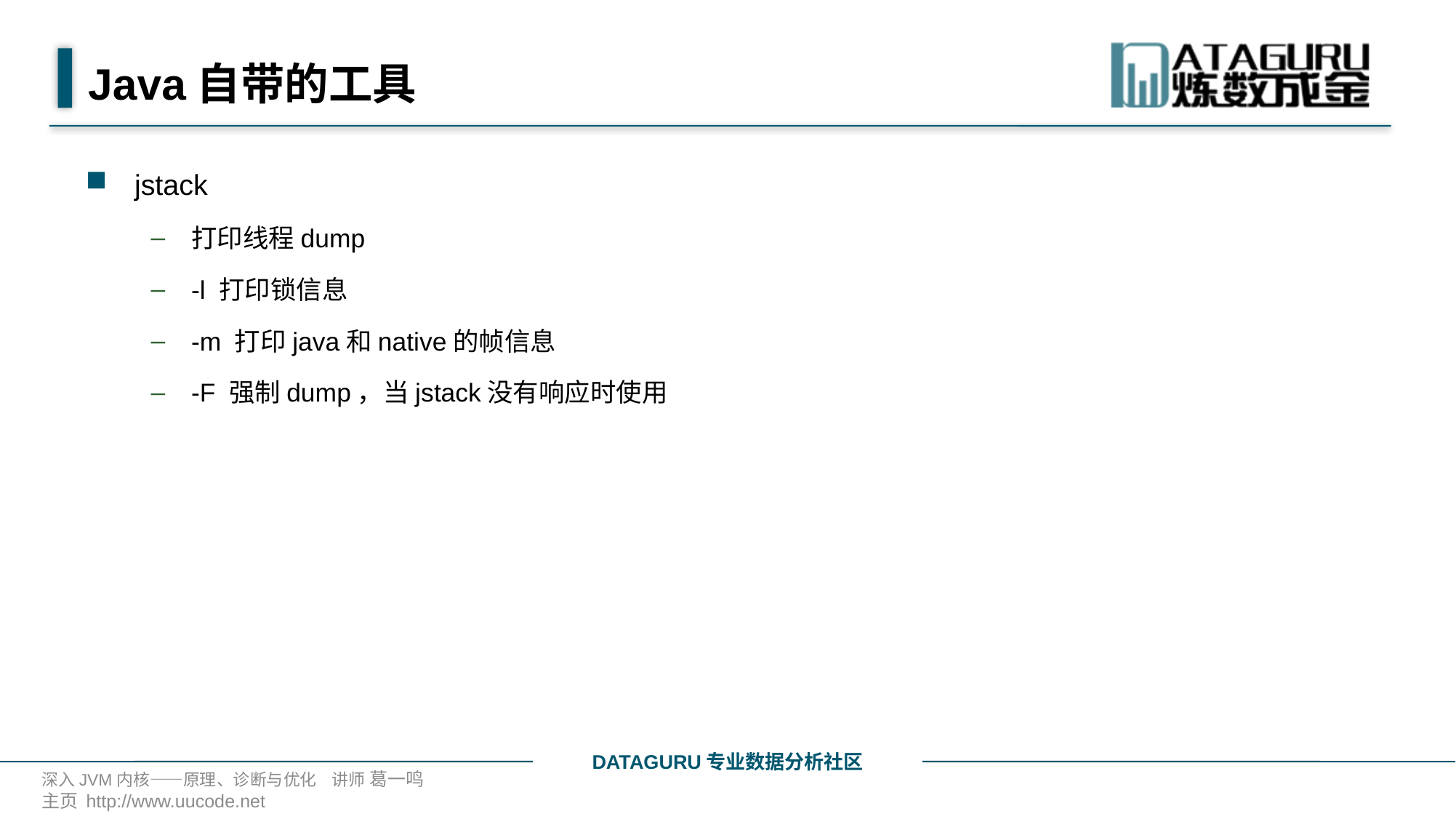

# Java自带的工具
jstack
打印线程dump
-l 打印锁信息
-m 打印java和native的帧信息
-F 强制dump，当jstack没有响应时使用